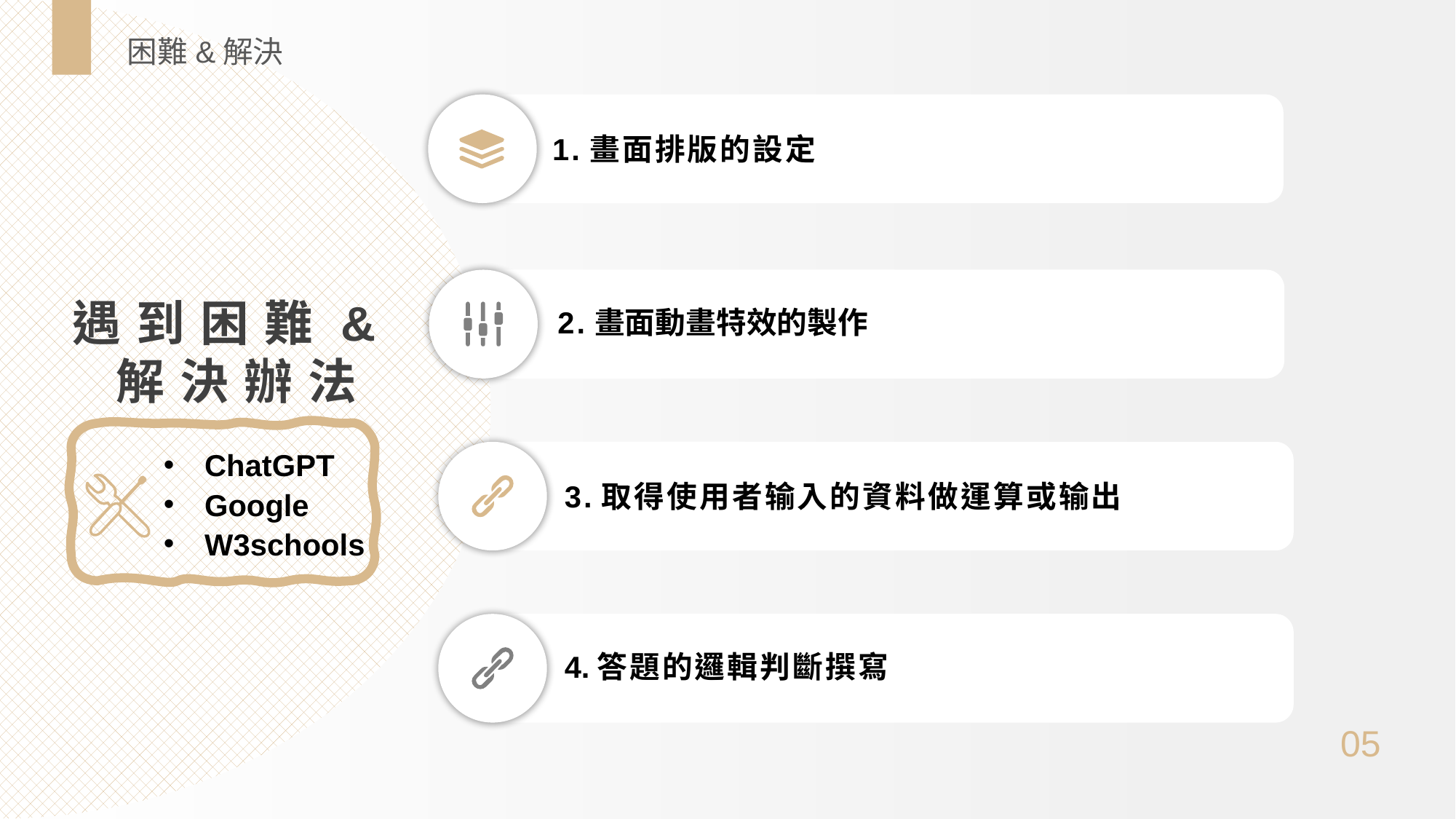

困難&解決

1.畫面排版的設定

2.畫面動畫特效的製作

遇 到 困 難 &
 解 決 辦 法

ChatGPT
Google
W3schools

3.取得使用者输入的資料做運算或输出

4.答題的邏輯判斷撰寫

05